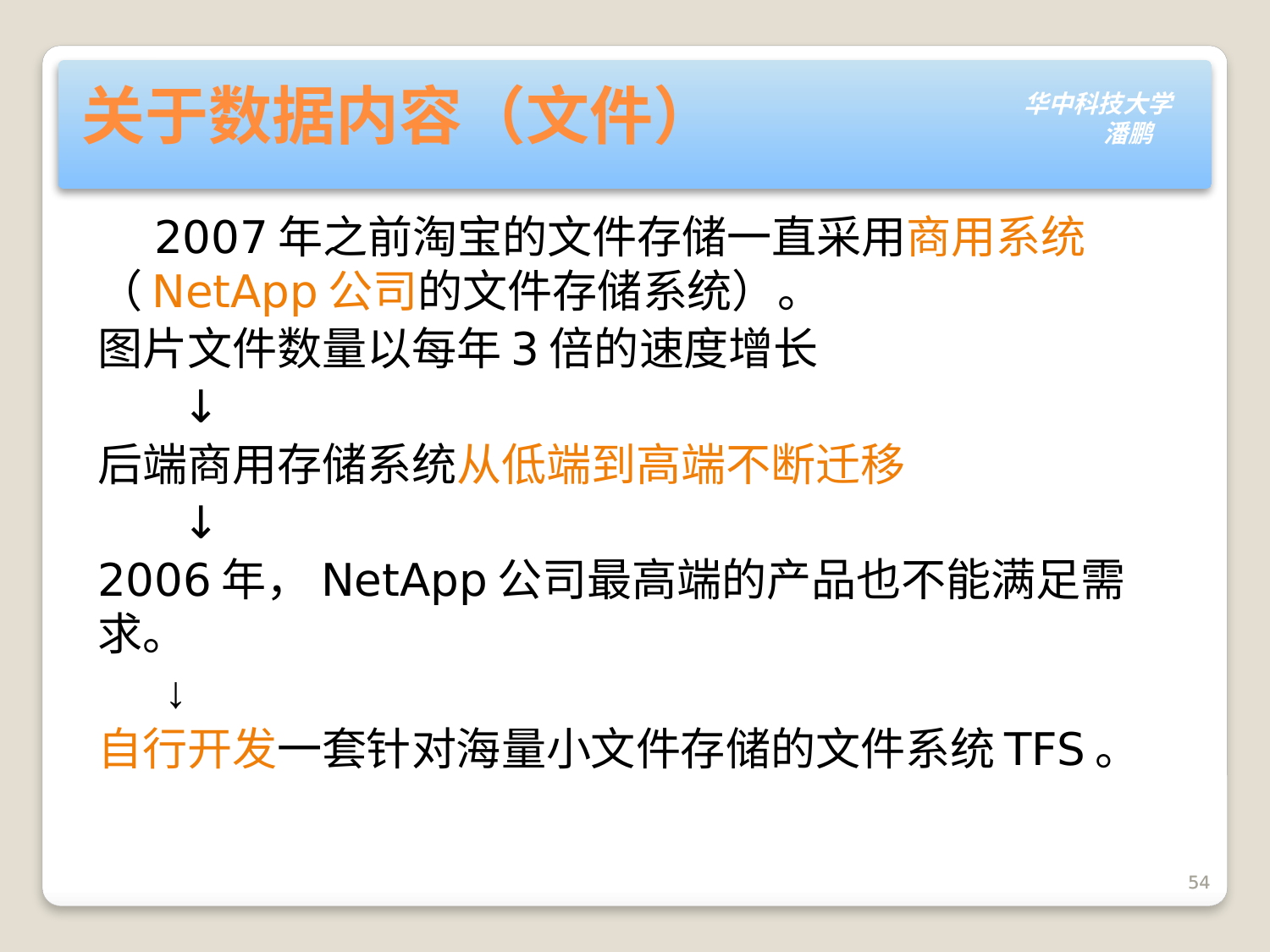

# 关于数据内容（文件）
    2007年之前淘宝的文件存储一直采用商用系统（NetApp公司的文件存储系统）。
图片文件数量以每年3倍的速度增长
      ↓
后端商用存储系统从低端到高端不断迁移
      ↓
2006年，NetApp公司最高端的产品也不能满足需求。
      ↓
自行开发一套针对海量小文件存储的文件系统TFS。
54
54